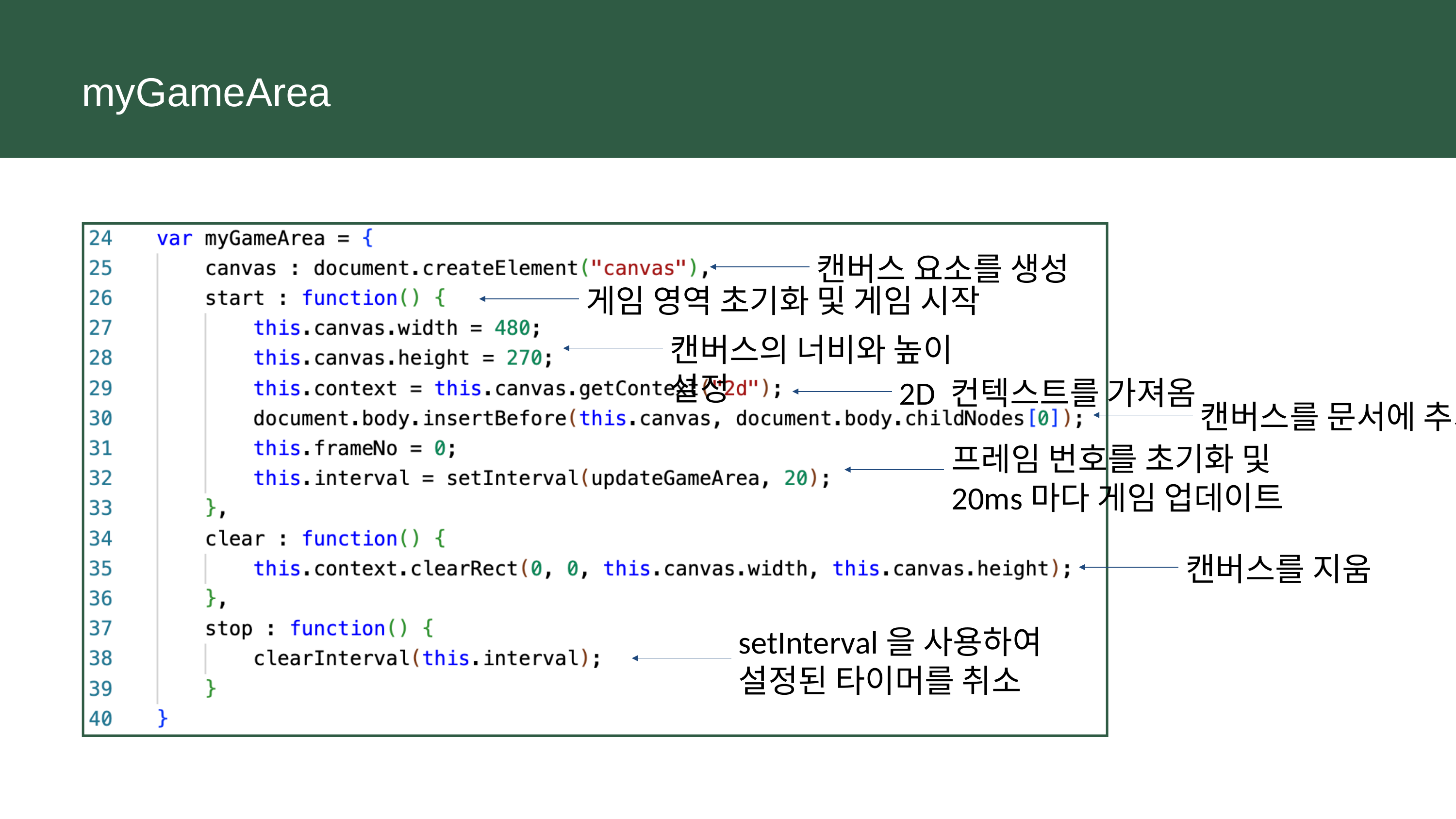

myGameArea

캔버스 요소를 생성
게임 영역 초기화 및 게임 시작
캔버스의 너비와 높이 설정
2D 컨텍스트를 가져옴
캔버스를 문서에 추가
프레임 번호를 초기화 및 20ms마다 게임 업데이트
캔버스를 지움
setInterval을 사용하여 설정된 타이머를 취소